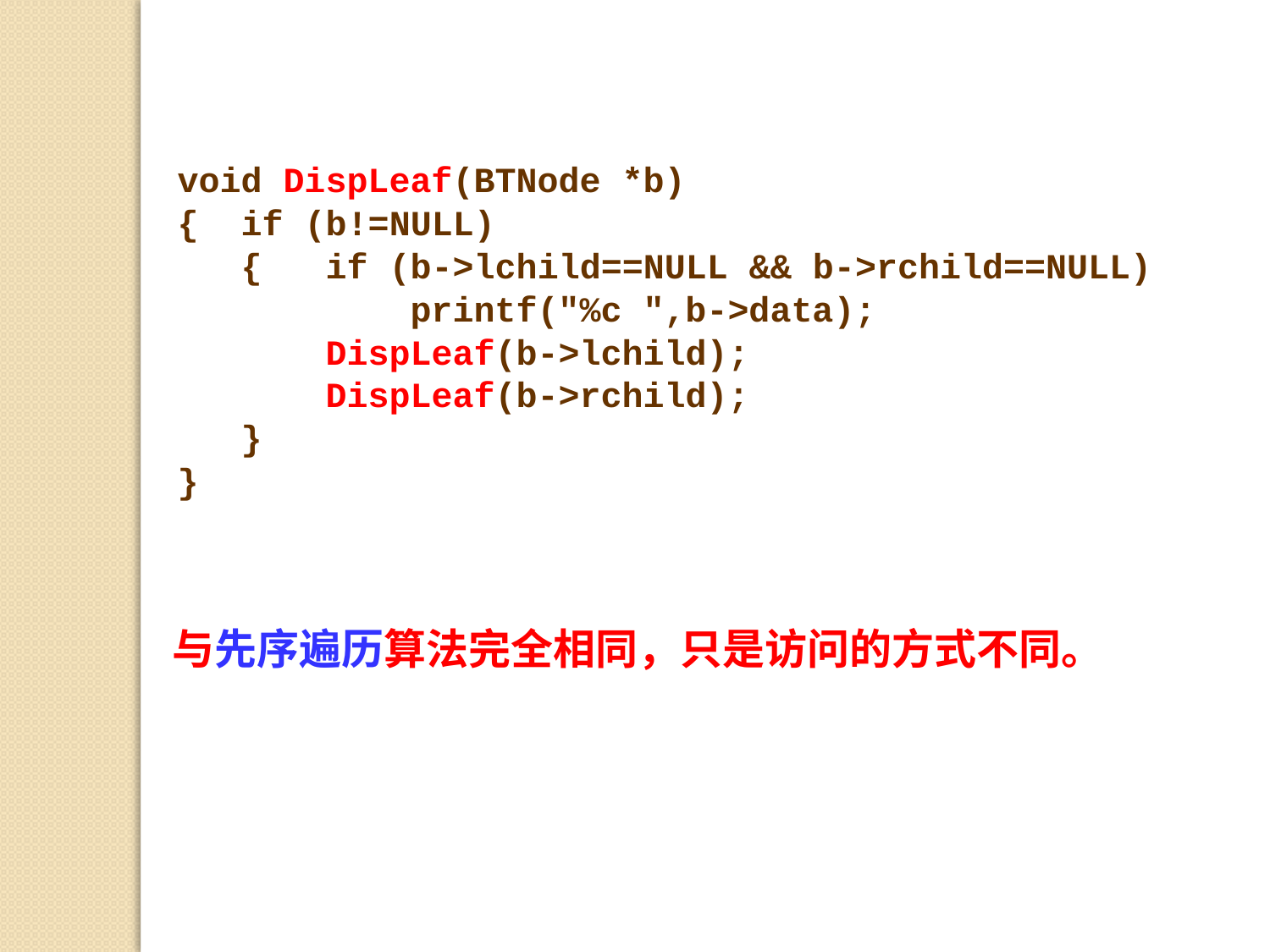

void DispLeaf(BTNode *b)
{  if (b!=NULL)
   {	 if (b->lchild==NULL && b->rchild==NULL)
	     printf("%c ",b->data);
	 DispLeaf(b->lchild);
	 DispLeaf(b->rchild);
   }
}
与先序遍历算法完全相同，只是访问的方式不同。